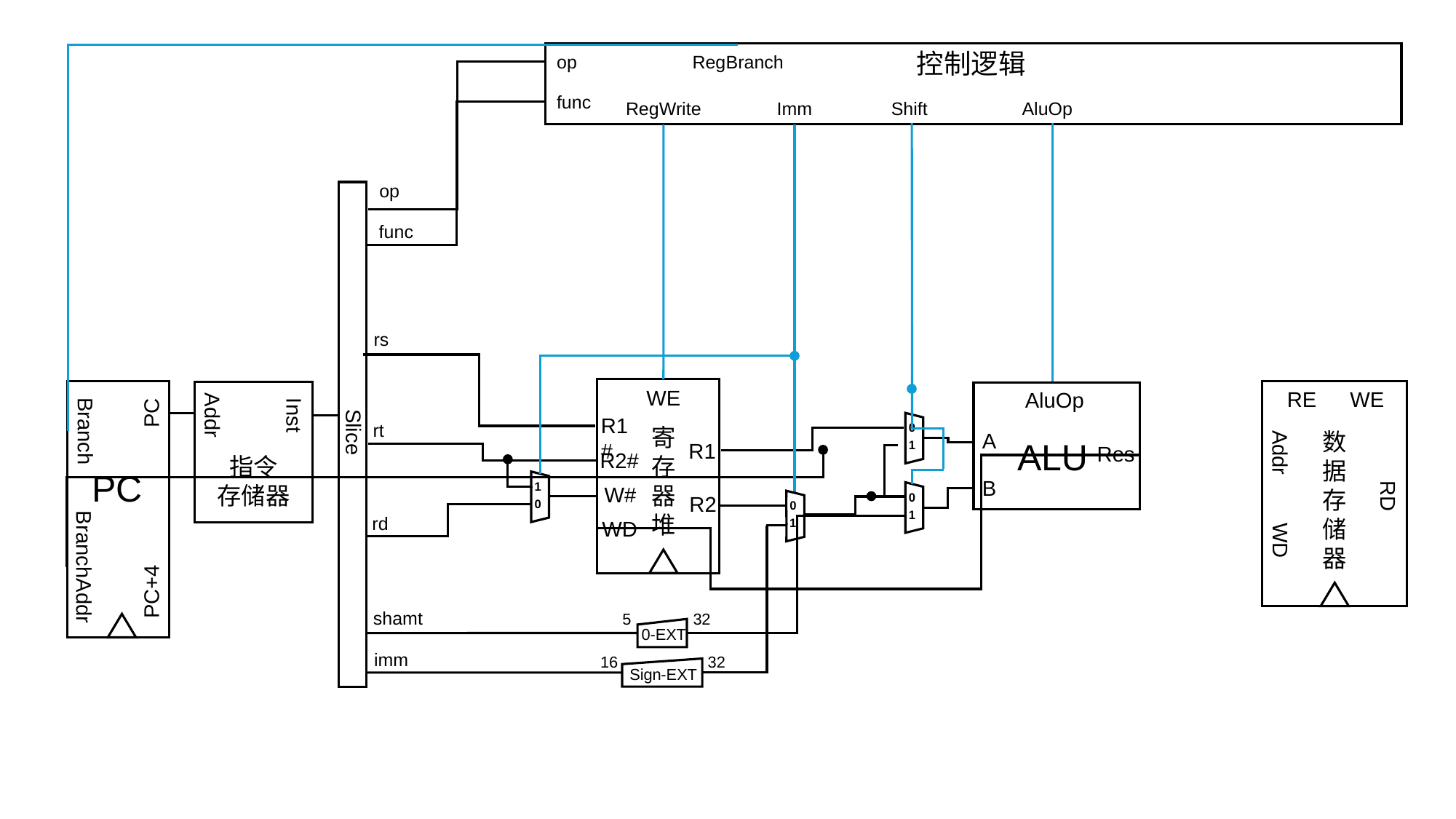

控制逻辑

RegBranch
op
func
RegWrite
Imm
Shift
AluOp
op

func
rs

WE
R1#
寄
存
器
堆
R1
R2#
W#
R2
WD

PC
Branch
PC
BranchAddr
PC+4

RE
WE

数
据
存
储
器
Addr
RD
WD

AluOp

A
ALU
Res
B

Inst
Addr
指令
存储器

0

1
rt
Slice

1

0
0

1
0

1

rd
shamt
5
32
0-EXT

imm
16
32

Sign-EXT